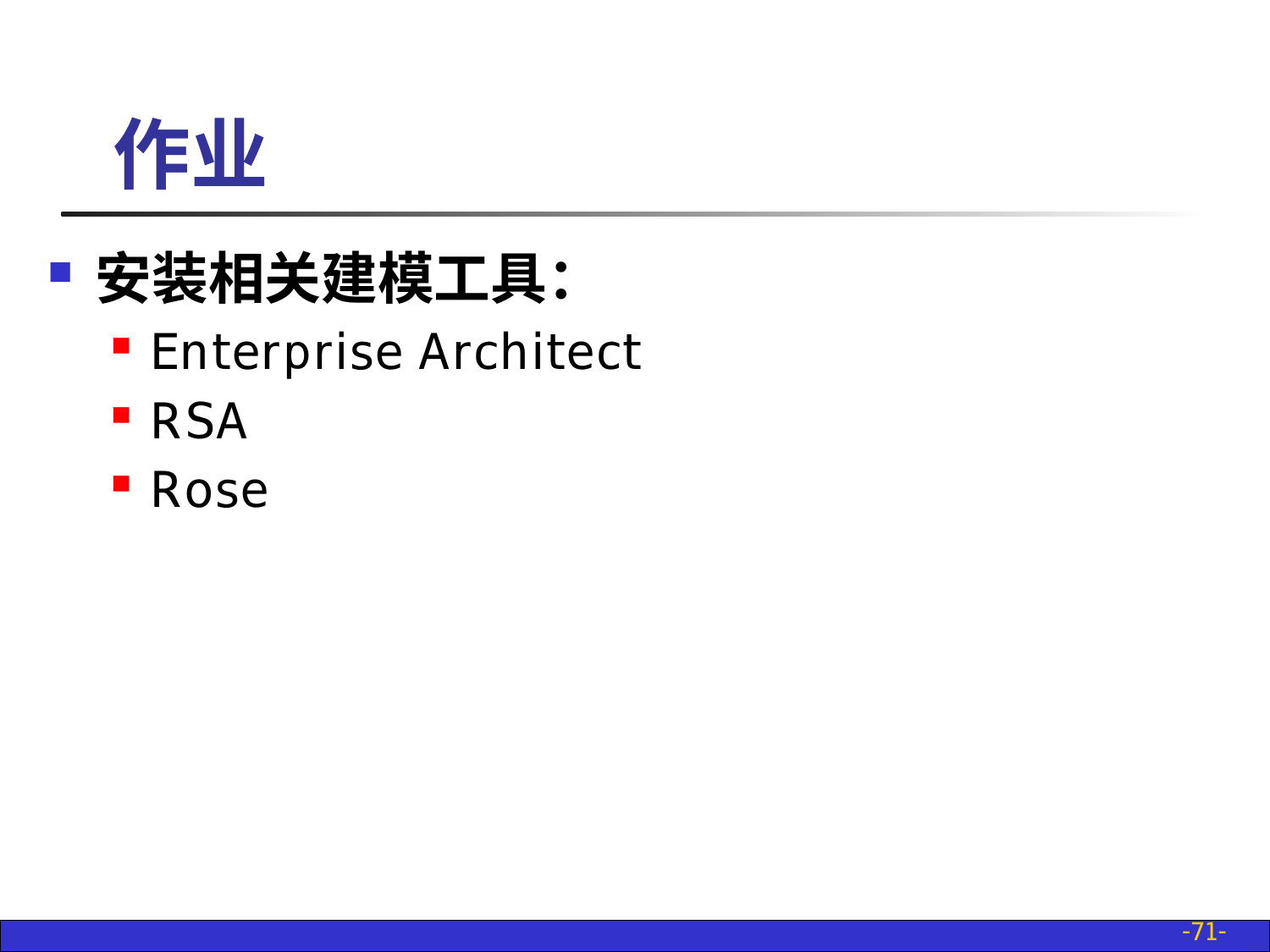

# 作业
安装相关建模工具：
Enterprise Architect
RSA
Rose
-71-